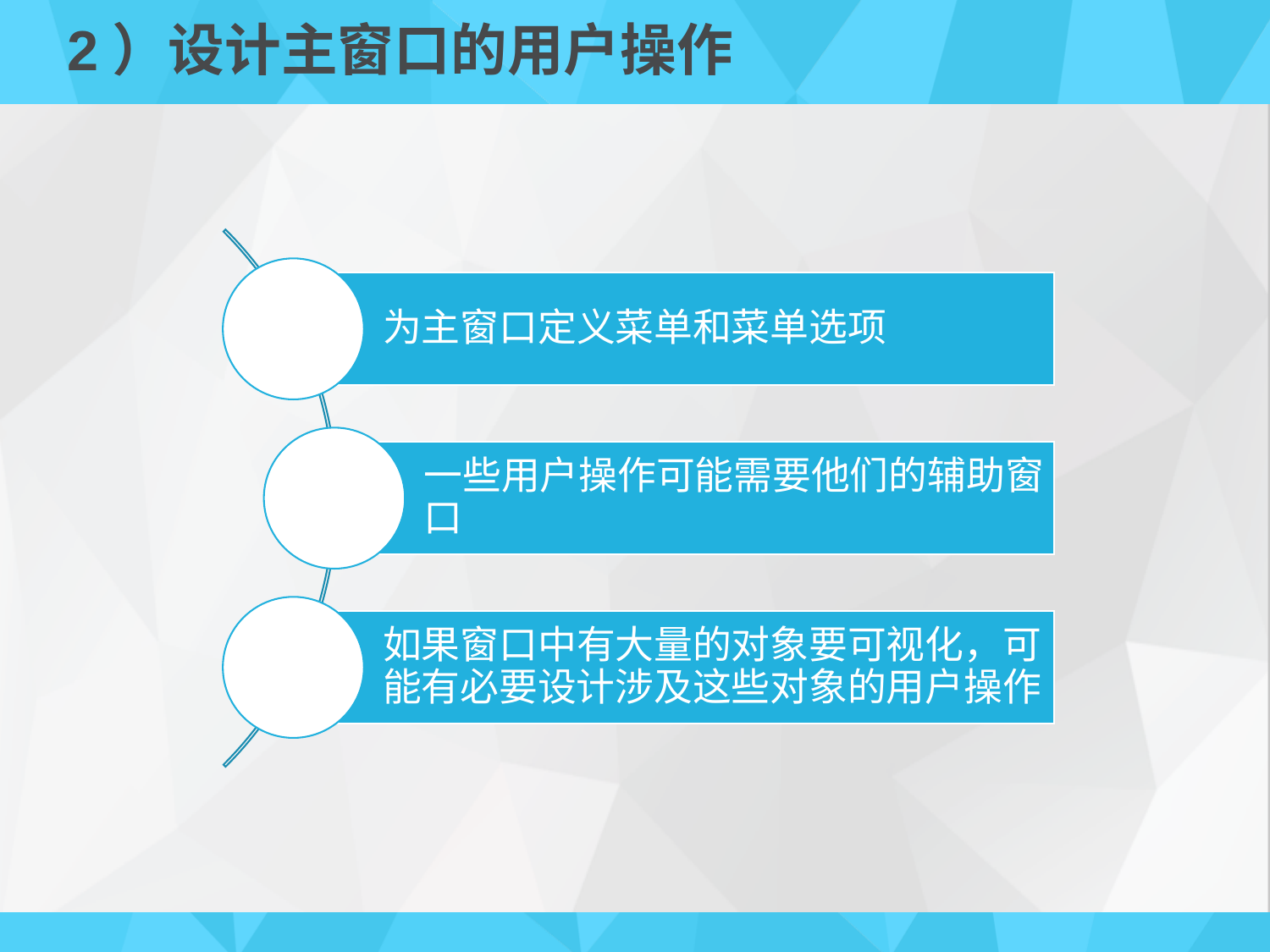

# 2）设计主窗口的用户操作
为主窗口定义菜单和菜单选项
一些用户操作可能需要他们的辅助窗口
如果窗口中有大量的对象要可视化，可能有必要设计涉及这些对象的用户操作